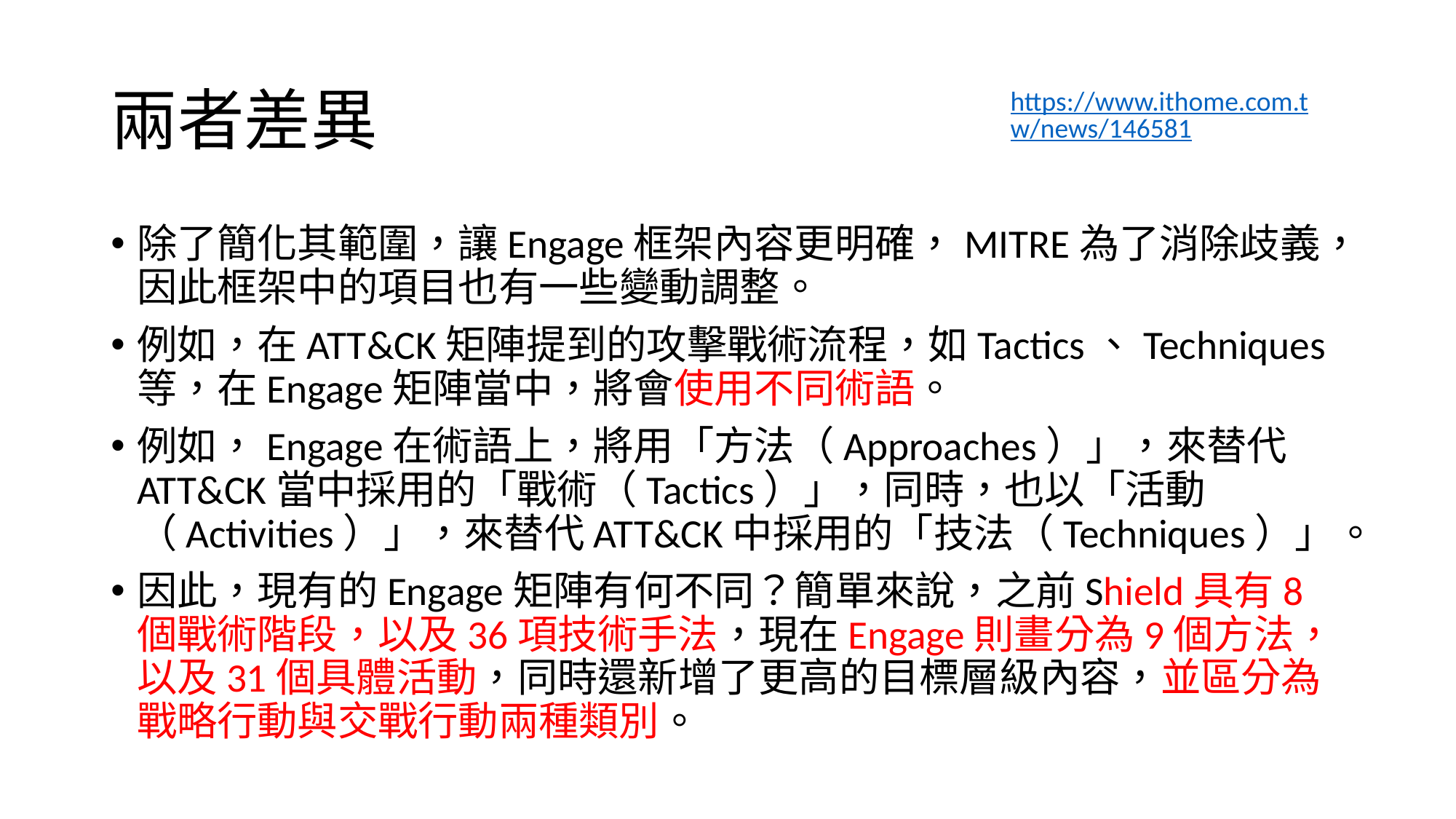

# 兩者差異
https://www.ithome.com.tw/news/146581
除了簡化其範圍，讓Engage框架內容更明確，MITRE為了消除歧義，因此框架中的項目也有一些變動調整。
例如，在ATT&CK矩陣提到的攻擊戰術流程，如Tactics、Techniques等，在Engage矩陣當中，將會使用不同術語。
例如，Engage在術語上，將用「方法（Approaches）」，來替代ATT&CK當中採用的「戰術（Tactics）」，同時，也以「活動（Activities）」，來替代ATT&CK中採用的「技法（Techniques）」。
因此，現有的Engage矩陣有何不同？簡單來說，之前Shield具有8個戰術階段，以及36項技術手法，現在Engage則畫分為9個方法，以及31個具體活動，同時還新增了更高的目標層級內容，並區分為戰略行動與交戰行動兩種類別。